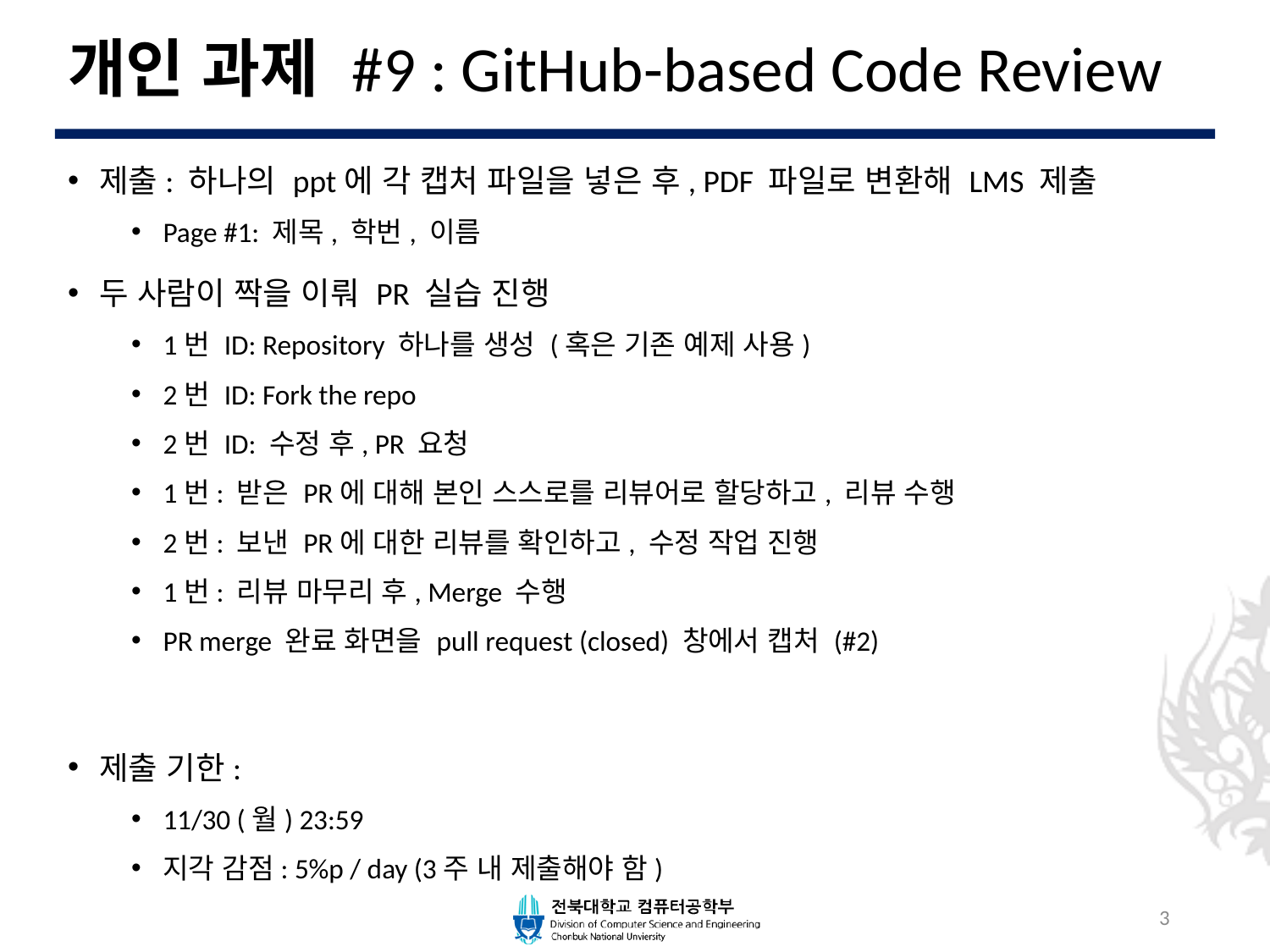

# 개인 과제 #9 : GitHub-based Code Review
제출: 하나의 ppt에 각 캡처 파일을 넣은 후, PDF 파일로 변환해 LMS 제출
Page #1: 제목, 학번, 이름
두 사람이 짝을 이뤄 PR 실습 진행
1번 ID: Repository 하나를 생성 (혹은 기존 예제 사용)
2번 ID: Fork the repo
2번 ID: 수정 후, PR 요청
1번: 받은 PR에 대해 본인 스스로를 리뷰어로 할당하고, 리뷰 수행
2번: 보낸 PR에 대한 리뷰를 확인하고, 수정 작업 진행
1번: 리뷰 마무리 후, Merge 수행
PR merge 완료 화면을 pull request (closed) 창에서 캡처 (#2)

제출 기한:
11/30 (월) 23:59
지각 감점: 5%p / day (3주 내 제출해야 함)

3